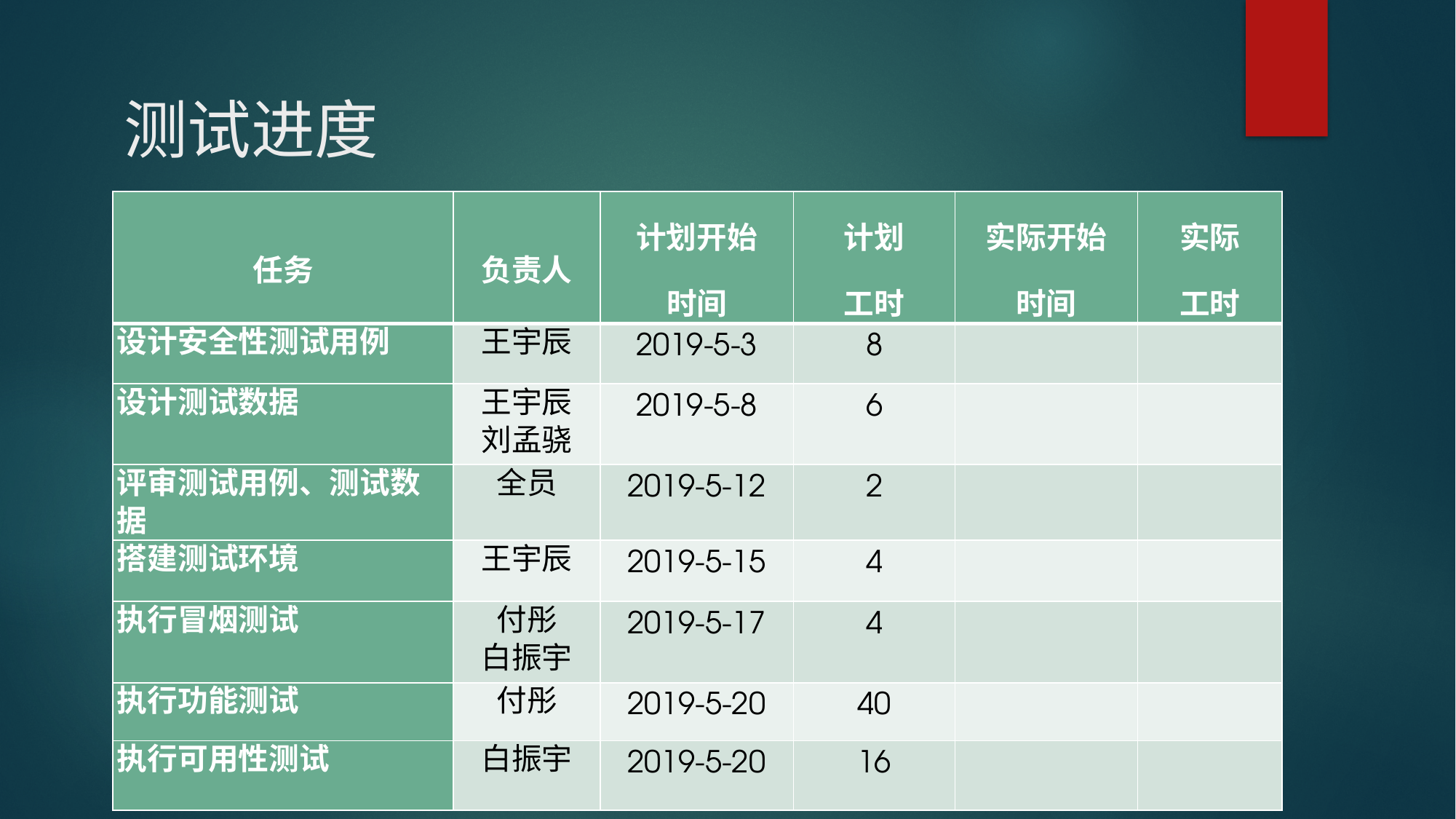

# 测试进度
| 任务 | 负责人 | 计划开始 时间 | 计划 工时 | 实际开始 时间 | 实际 工时 |
| --- | --- | --- | --- | --- | --- |
| 设计安全性测试用例 | 王宇辰 | 2019-5-3 | 8 |  |  |
| 设计测试数据 | 王宇辰 刘孟骁 | 2019-5-8 | 6 |  |  |
| 评审测试用例、测试数据 | 全员 | 2019-5-12 | 2 |  |  |
| 搭建测试环境 | 王宇辰 | 2019-5-15 | 4 |  |  |
| 执行冒烟测试 | 付彤 白振宇 | 2019-5-17 | 4 |  |  |
| 执行功能测试 | 付彤 | 2019-5-20 | 40 |  |  |
| 执行可用性测试 | 白振宇 | 2019-5-20 | 16 |  |  |